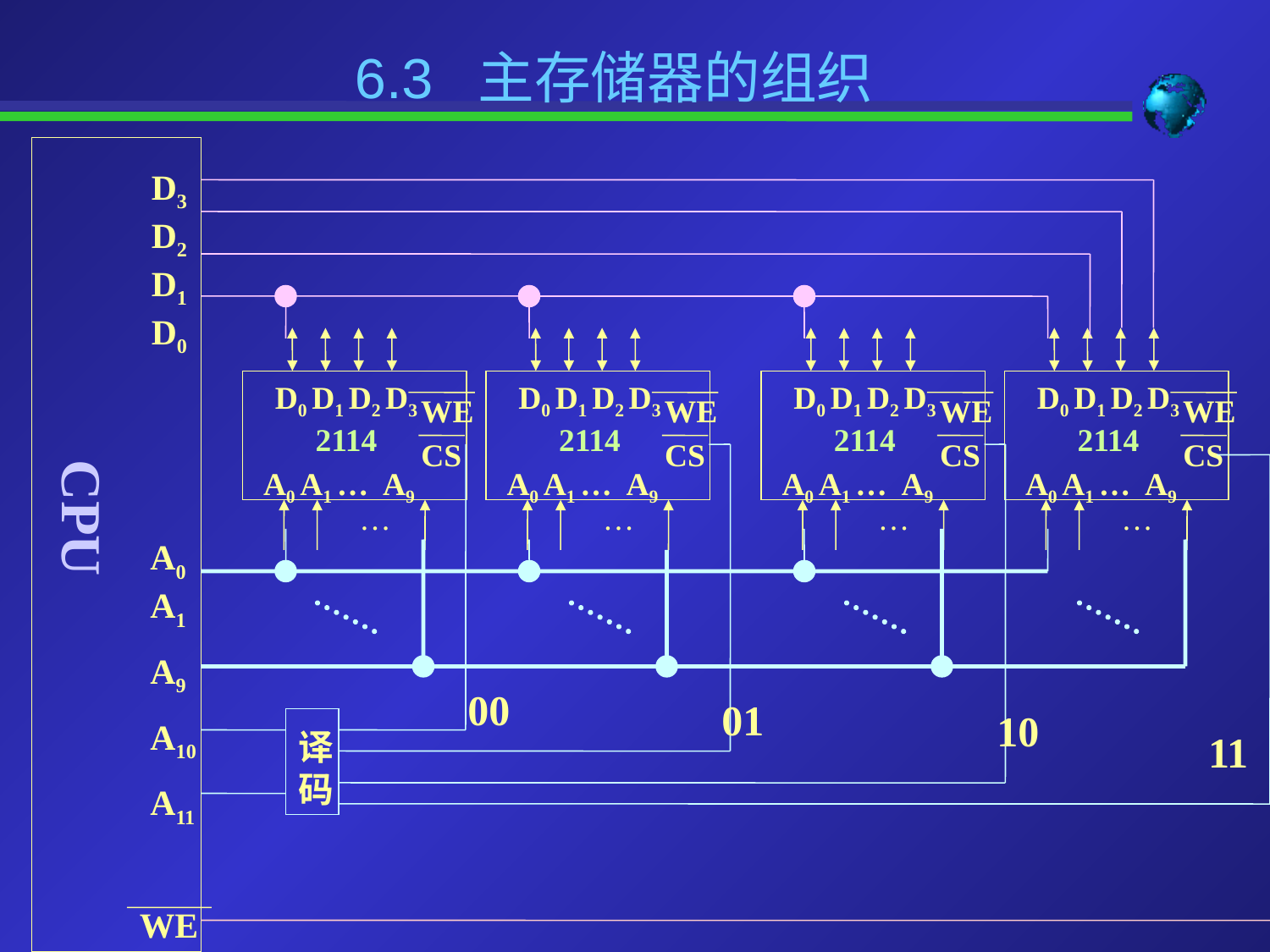

6.3  主存储器的组织

D3 D2 D1 D0

D0 D1 D2 D3
WE

2114
CS

 A0 A1 …  A9
…

D0 D1 D2 D3
WE

2114
CS

 A0 A1 …  A9
…

D0 D1 D2 D3
WE

2114
CS

 A0 A1 …  A9
…

D0 D1 D2 D3
WE

2114
CS

 A0 A1 …  A9
…

CPU

A0 A1
A9
A10
A11

00
01
10

译码
11

39
WE